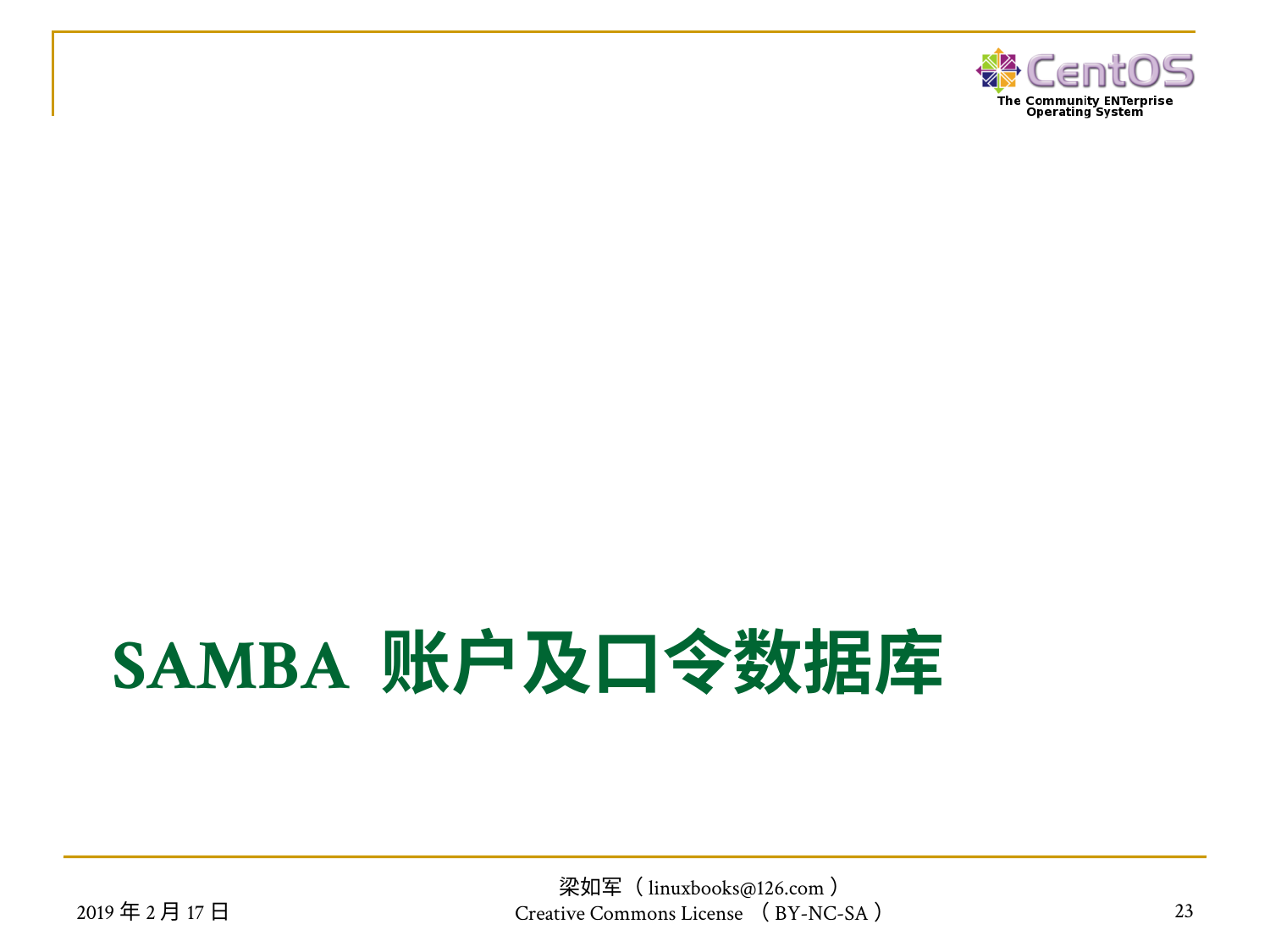

# Samba 账户及口令数据库
2019年2月17日
23
梁如军（linuxbooks@126.com）
Creative Commons License（BY-NC-SA）